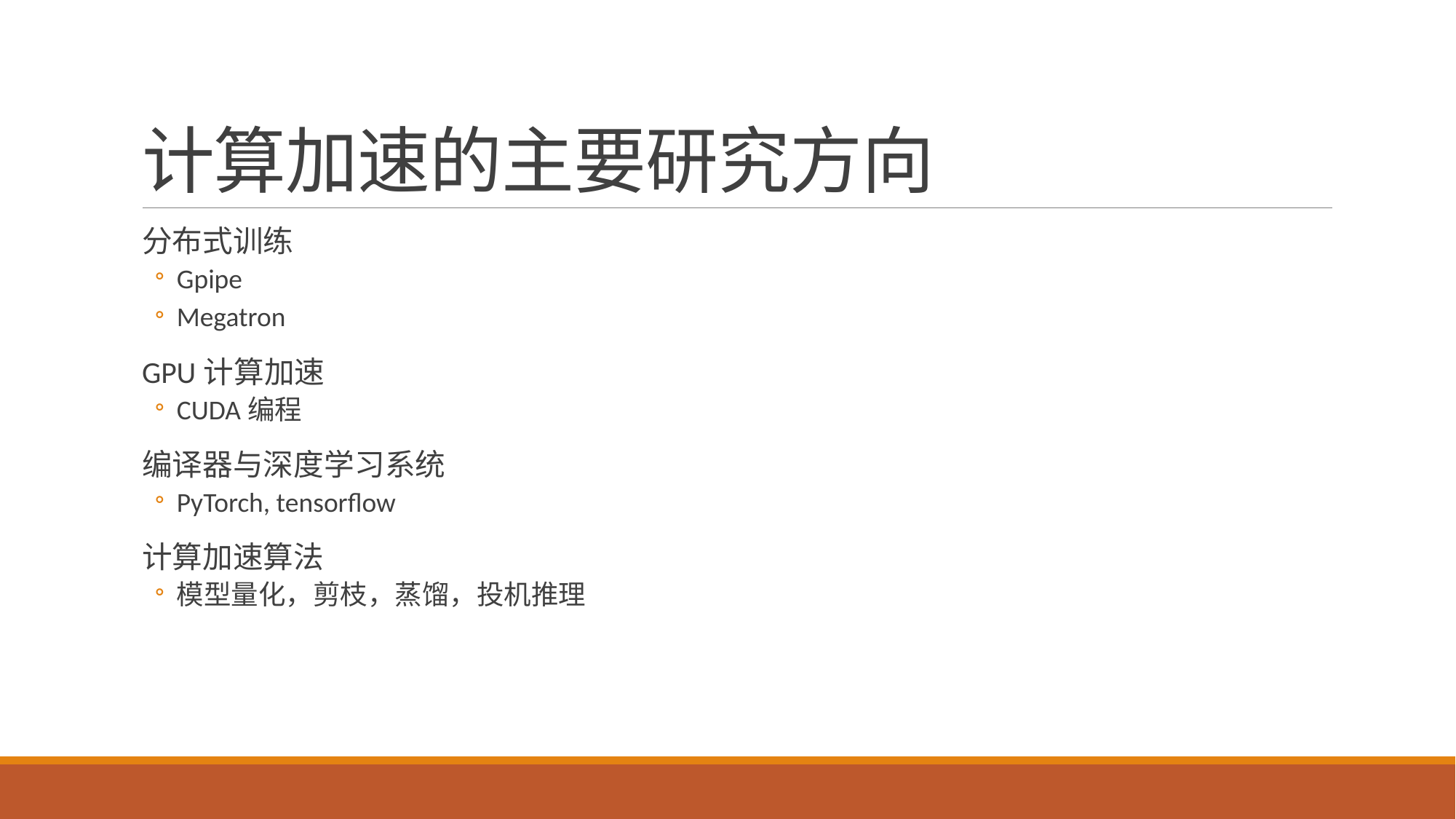

# 计算加速的主要研究方向
分布式训练
Gpipe
Megatron
GPU计算加速
CUDA编程
编译器与深度学习系统
PyTorch, tensorflow
计算加速算法
模型量化，剪枝，蒸馏，投机推理